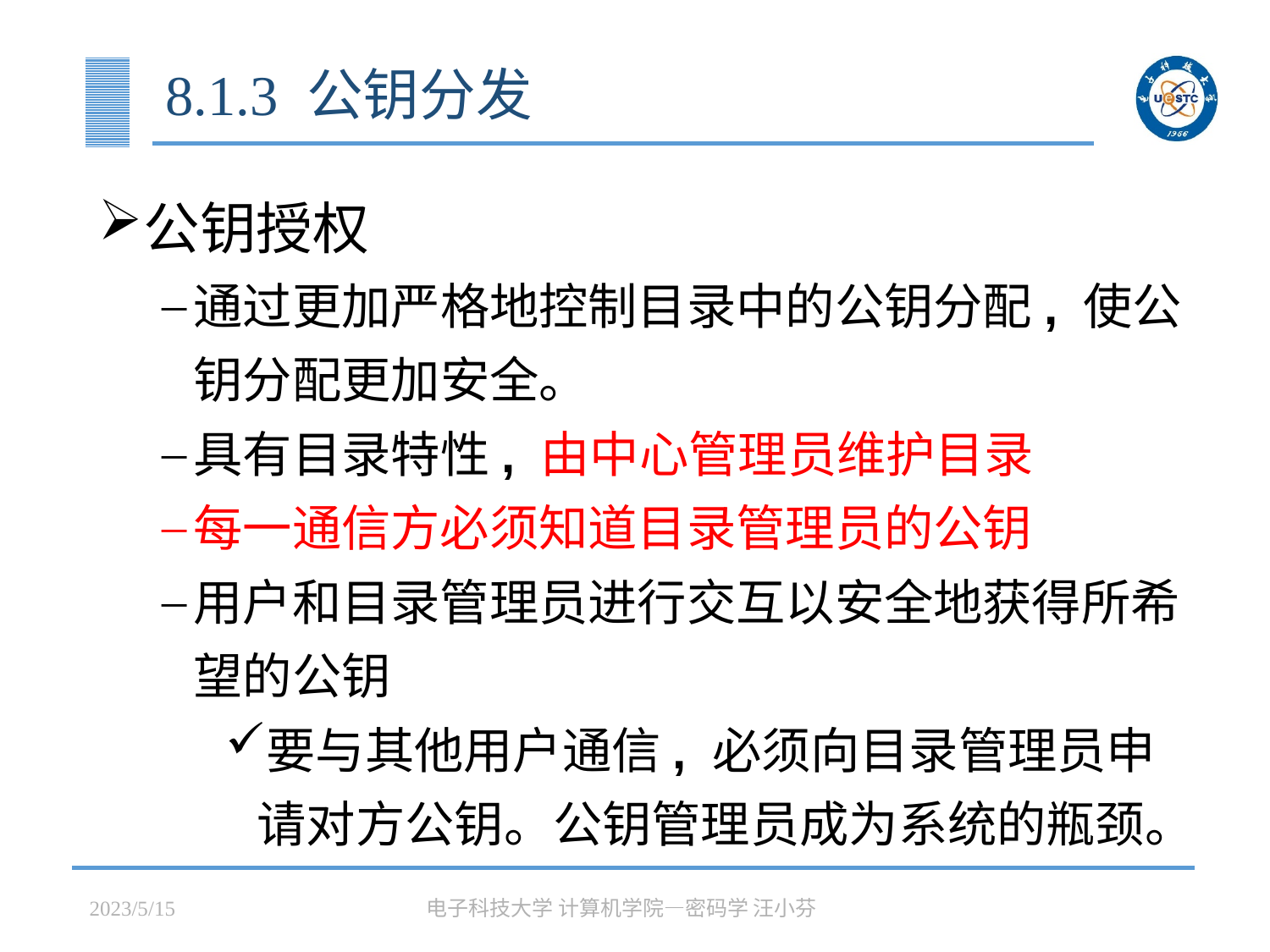

# 8.1.3 公钥分发
公钥授权
通过更加严格地控制目录中的公钥分配, 使公钥分配更加安全。
具有目录特性, 由中心管理员维护目录
每一通信方必须知道目录管理员的公钥
用户和目录管理员进行交互以安全地获得所希望的公钥
要与其他用户通信, 必须向目录管理员申请对方公钥。公钥管理员成为系统的瓶颈。
2023/5/15
电子科技大学 计算机学院—密码学 汪小芬